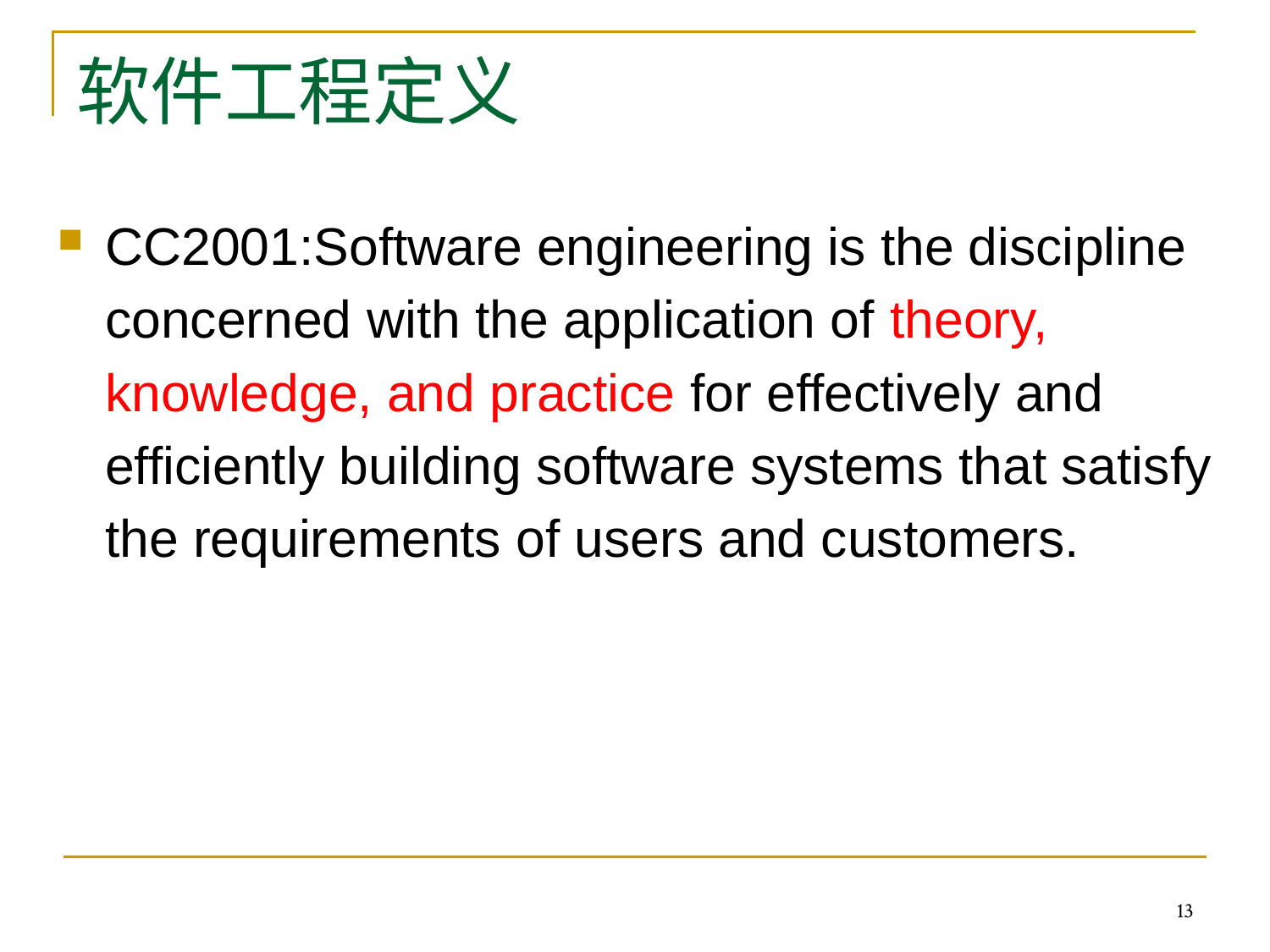

# 软件工程定义
CC2001:Software engineering is the discipline concerned with the application of theory, knowledge, and practice for effectively and efficiently building software systems that satisfy the requirements of users and customers.
13